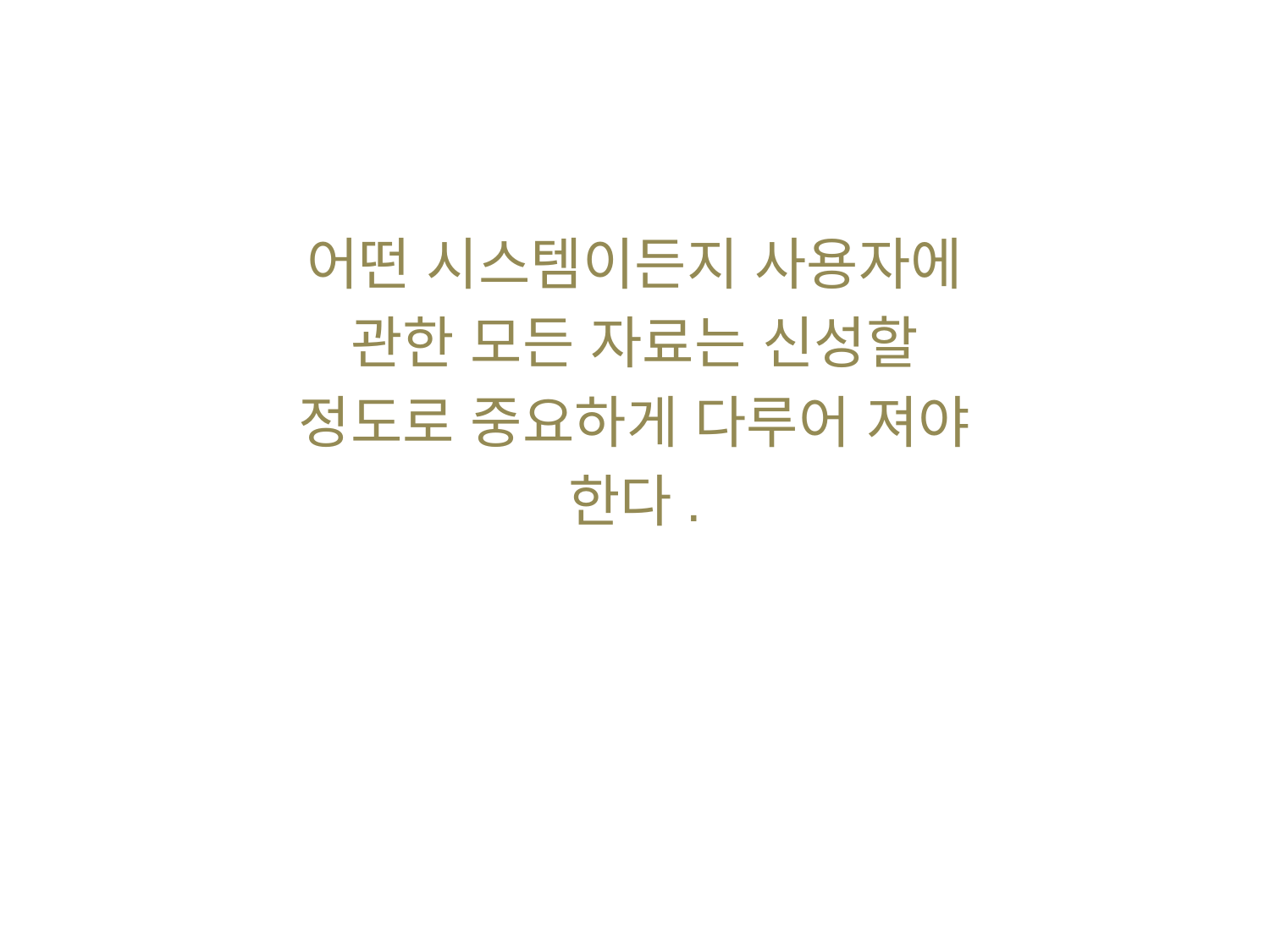

어떤 시스템이든지 사용자에
관한 모든 자료는 신성할
정도로 중요하게 다루어 져야
한다.